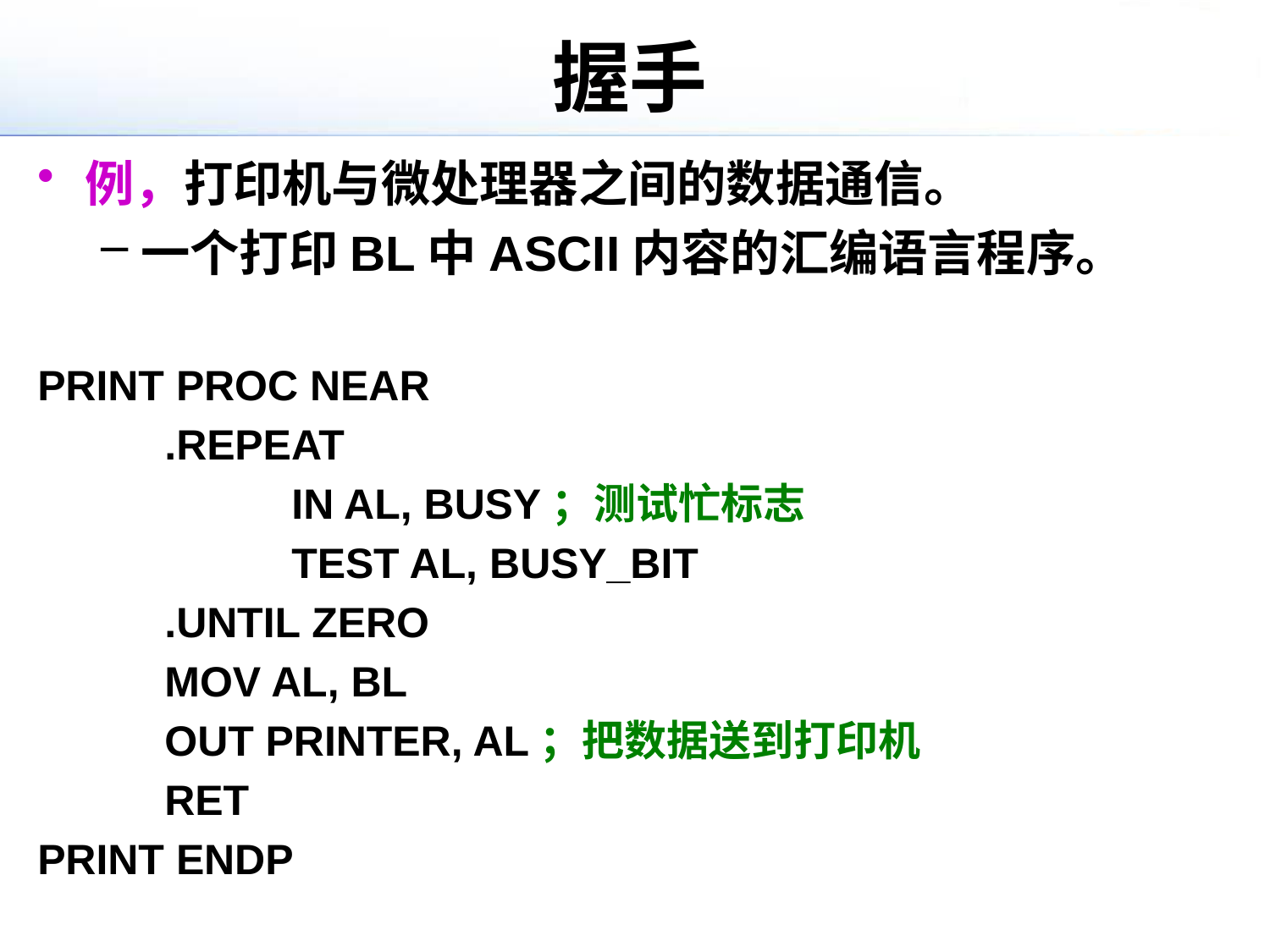

# 握手
例，打印机与微处理器之间的数据通信。
一个打印BL中ASCII内容的汇编语言程序。

PRINT PROC NEAR
	.REPEAT
		IN AL, BUSY；测试忙标志
		TEST AL, BUSY_BIT
	.UNTIL ZERO
	MOV AL, BL
	OUT PRINTER, AL；把数据送到打印机
	RET
PRINT ENDP